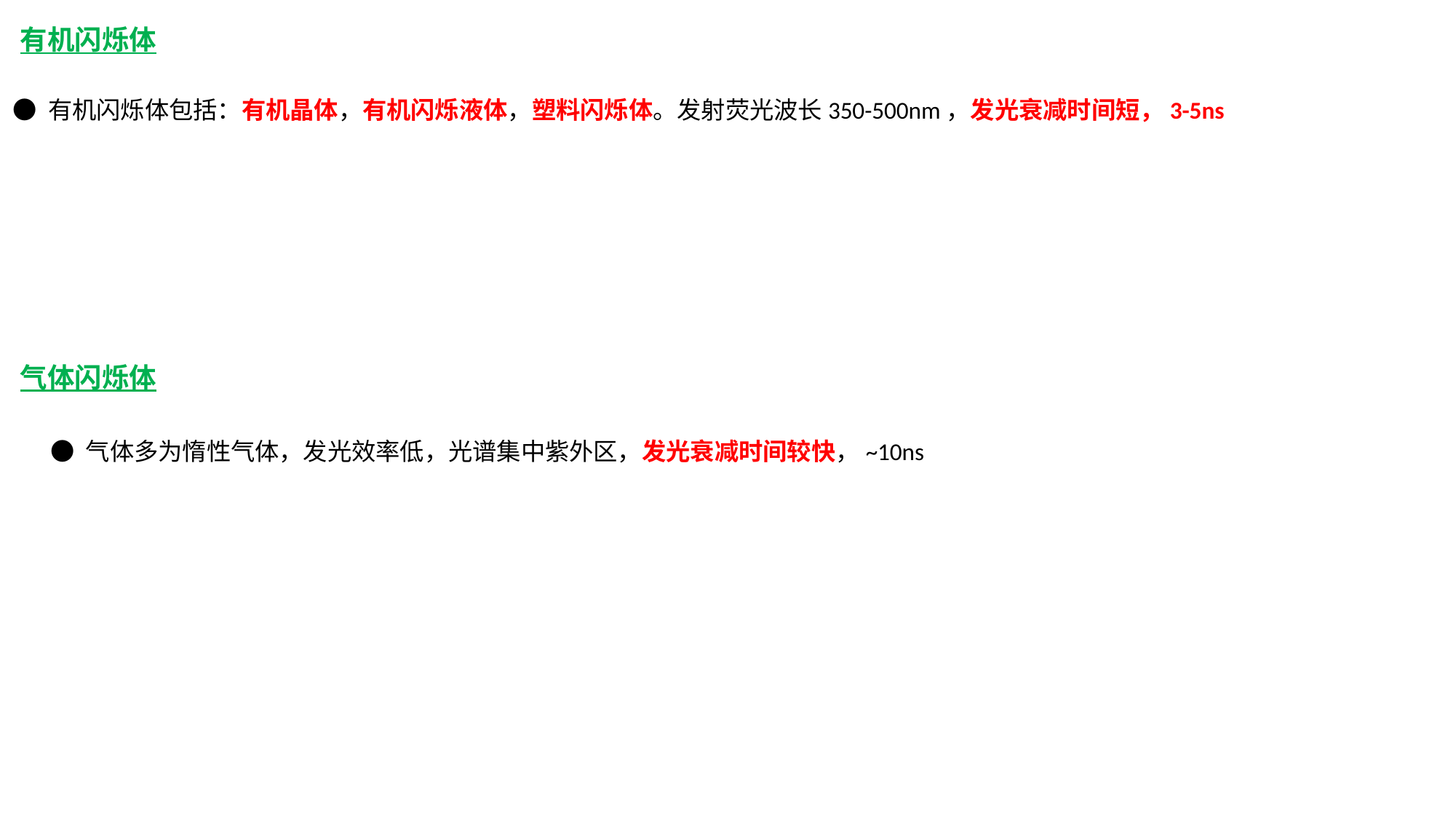

有机闪烁体
● 有机闪烁体包括：有机晶体，有机闪烁液体，塑料闪烁体。发射荧光波长350-500nm，发光衰减时间短，3-5ns
气体闪烁体
● 气体多为惰性气体，发光效率低，光谱集中紫外区，发光衰减时间较快，~10ns